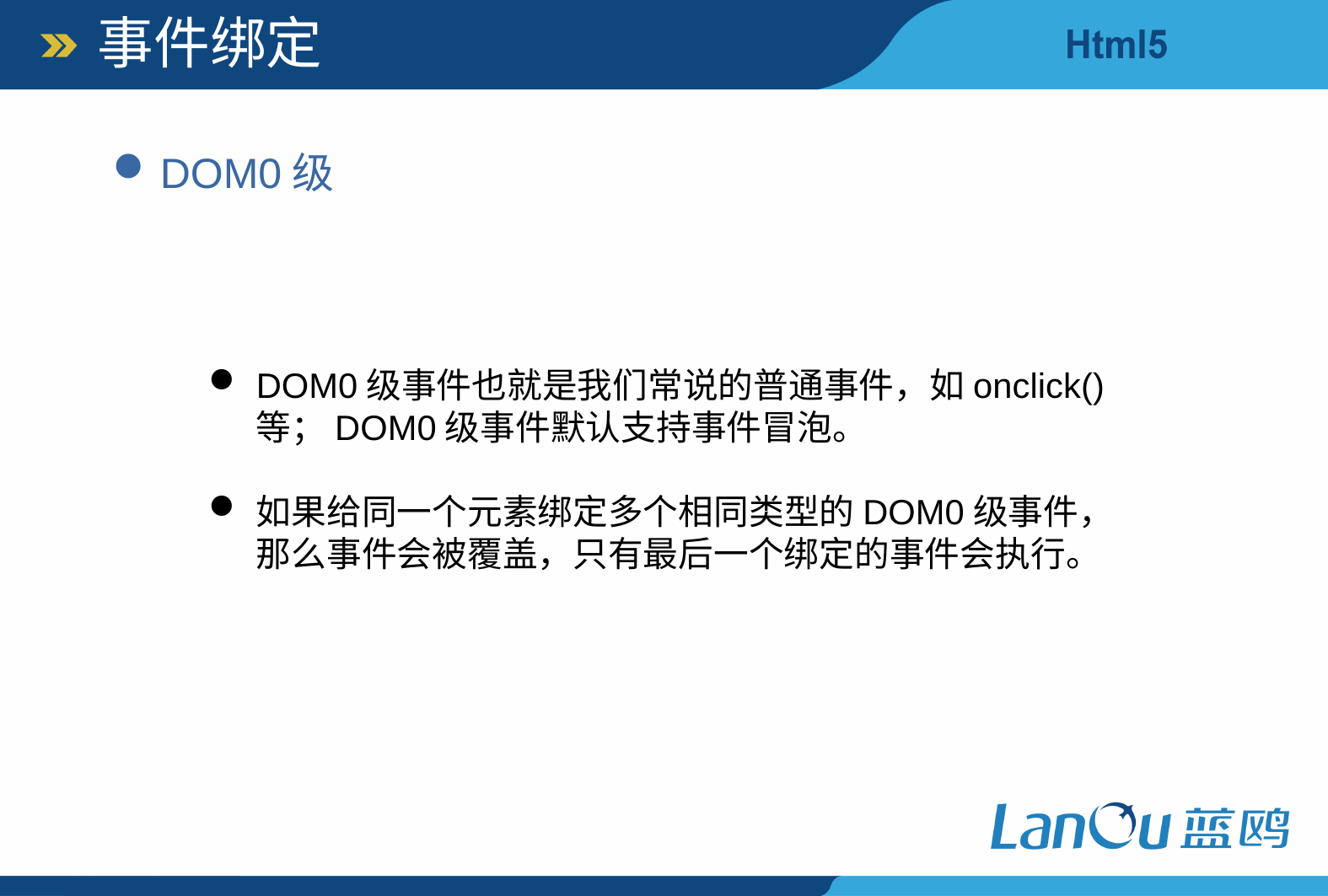

事件绑定
DOM0级
DOM0级事件也就是我们常说的普通事件，如onclick()等；DOM0级事件默认支持事件冒泡。

如果给同一个元素绑定多个相同类型的DOM0级事件，那么事件会被覆盖，只有最后一个绑定的事件会执行。